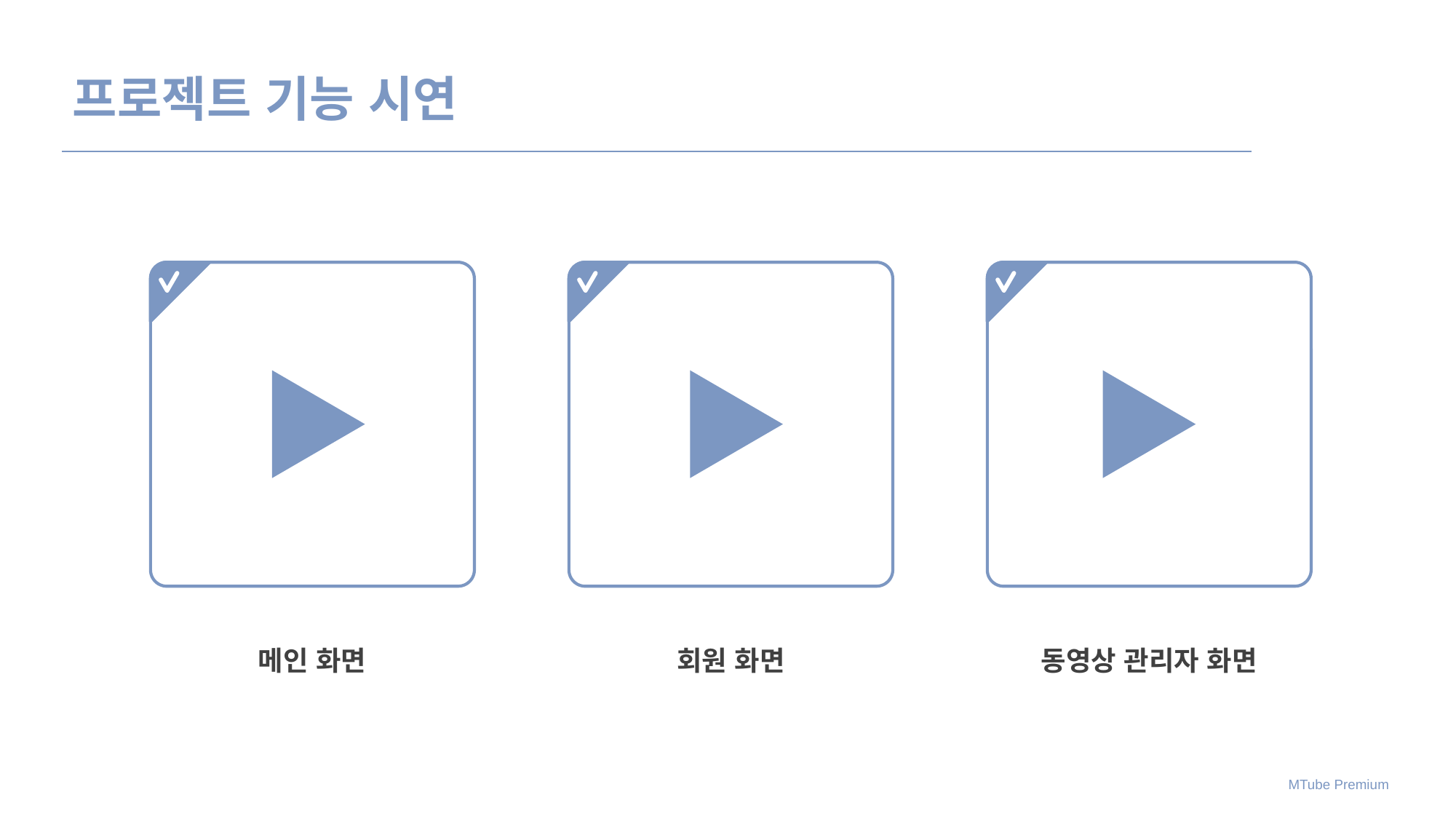

프로젝트 기능 시연

메인 화면
회원 화면
동영상 관리자 화면
MTube Premium